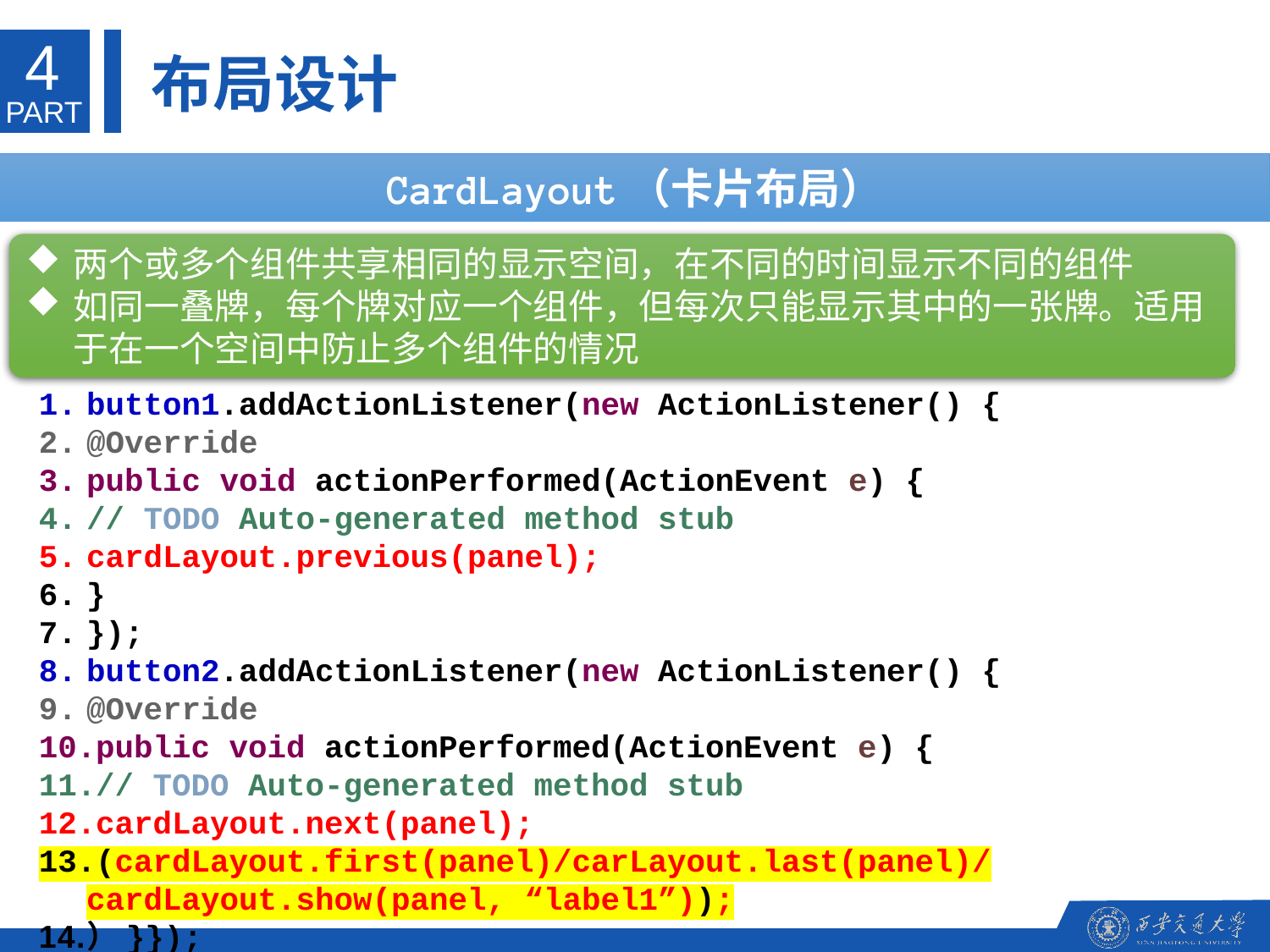

4
布局设计
PART
CardLayout（卡片布局）
两个或多个组件共享相同的显示空间，在不同的时间显示不同的组件
如同一叠牌，每个牌对应一个组件，但每次只能显示其中的一张牌。适用于在一个空间中防止多个组件的情况
button1.addActionListener(new ActionListener() {
@Override
public void actionPerformed(ActionEvent e) {
// TODO Auto-generated method stub
cardLayout.previous(panel);
}
});
button2.addActionListener(new ActionListener() {
@Override
public void actionPerformed(ActionEvent e) {
// TODO Auto-generated method stub
cardLayout.next(panel);
(cardLayout.first(panel)/carLayout.last(panel)/cardLayout.show(panel, “label1”));
）}});